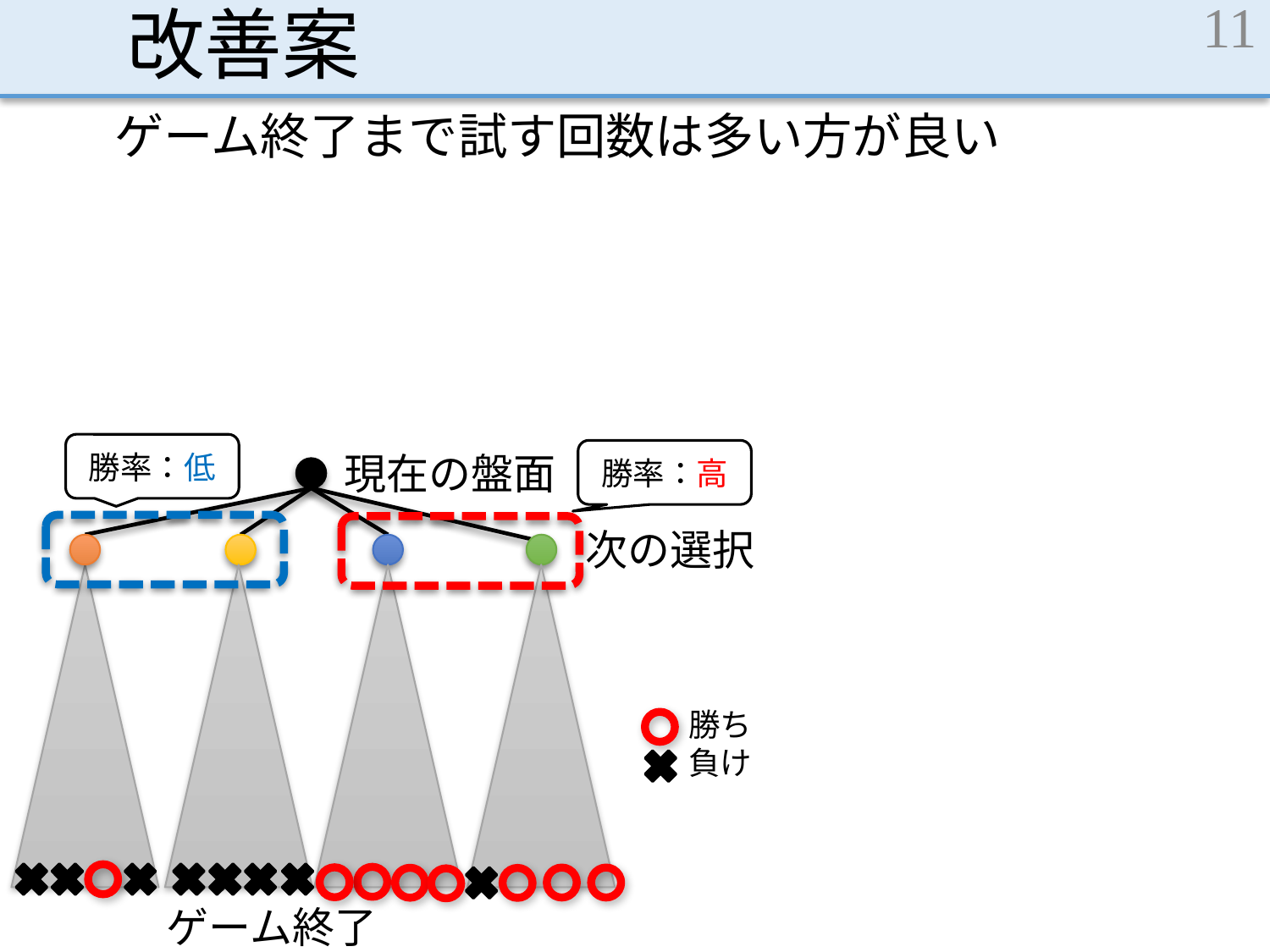

# 改善案
11
ゲーム終了まで試す回数は多い方が良い

勝率：低
勝率：高
現在の盤面

次の選択

勝ち
負け

ゲーム終了